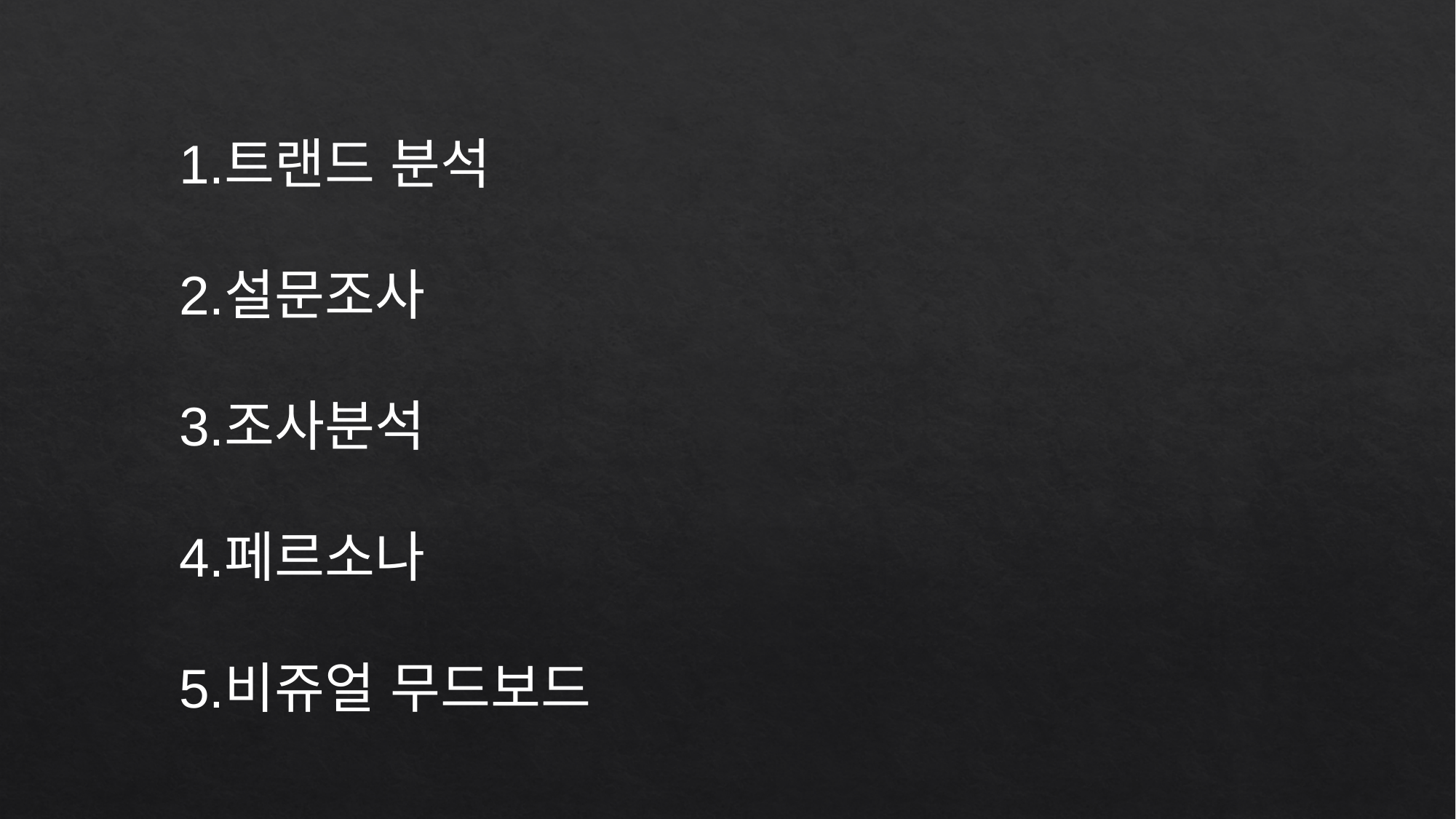

트랜드 분석
설문조사
조사분석
페르소나
비쥬얼 무드보드